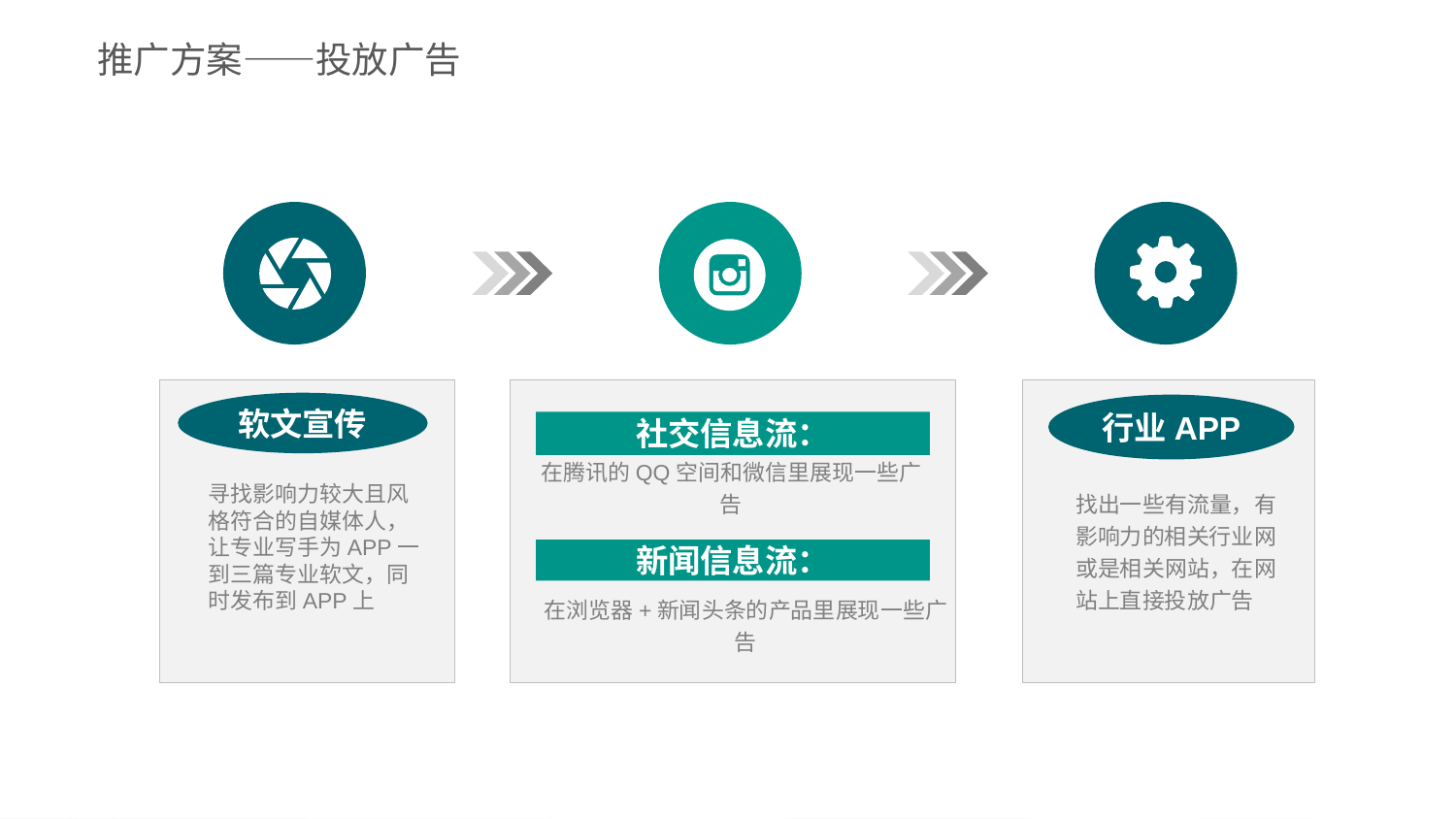

推广方案——投放广告

软文宣传

社交信息流：
在腾讯的QQ空间和微信里展现一些广告
新闻信息流：
在浏览器+新闻头条的产品里展现一些广告

行业APP

找出一些有流量，有影响力的相关行业网或是相关网站，在网站上直接投放广告

寻找影响力较大且风格符合的自媒体人，让专业写手为APP一到三篇专业软文，同时发布到APP上